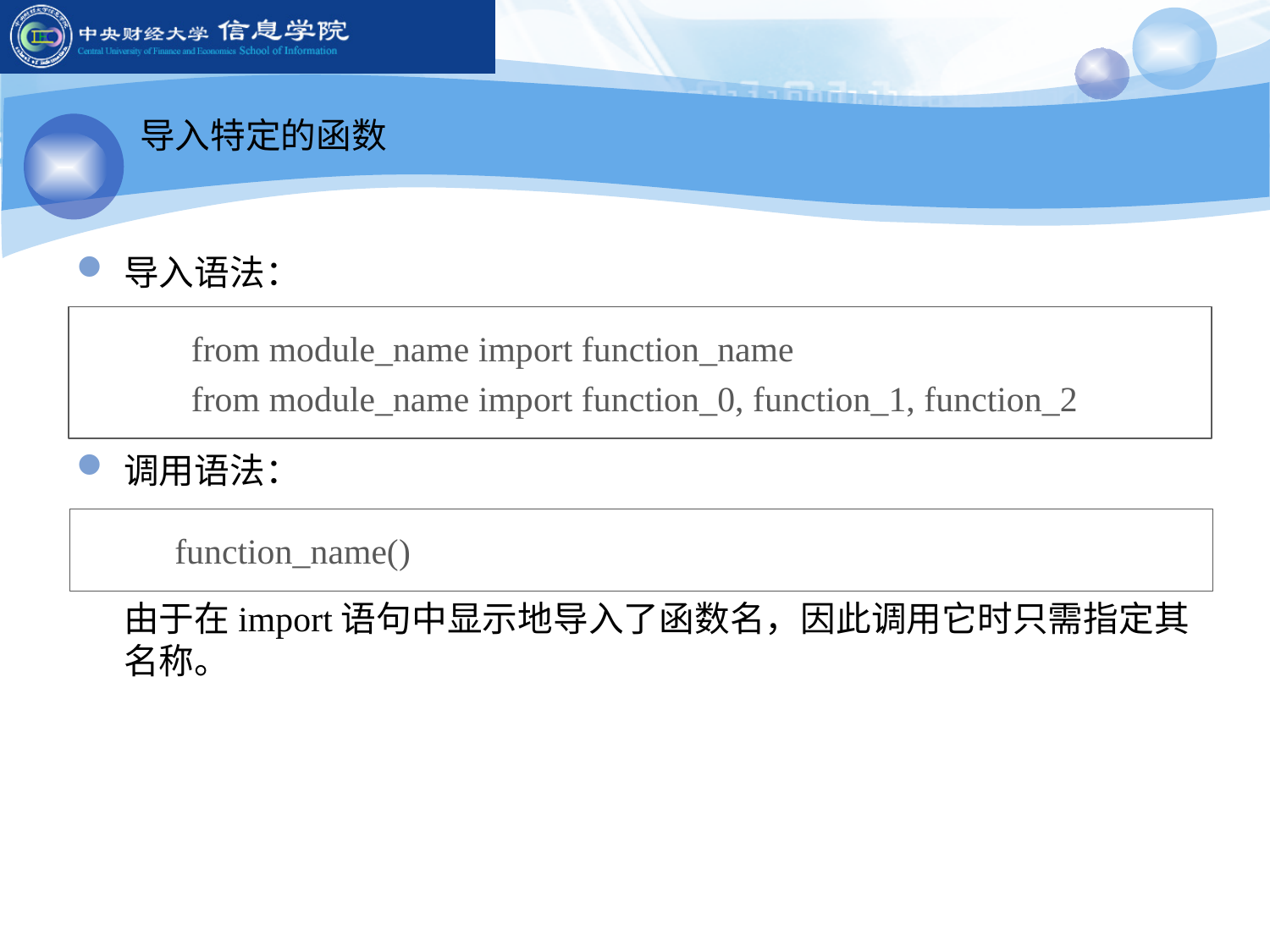

导入特定的函数

导入语法：

调用语法：

由于在import语句中显示地导入了函数名，因此调用它时只需指定其名称。
         from module_name import function_name
         from module_name import function_0, function_1, function_2
       function_name()